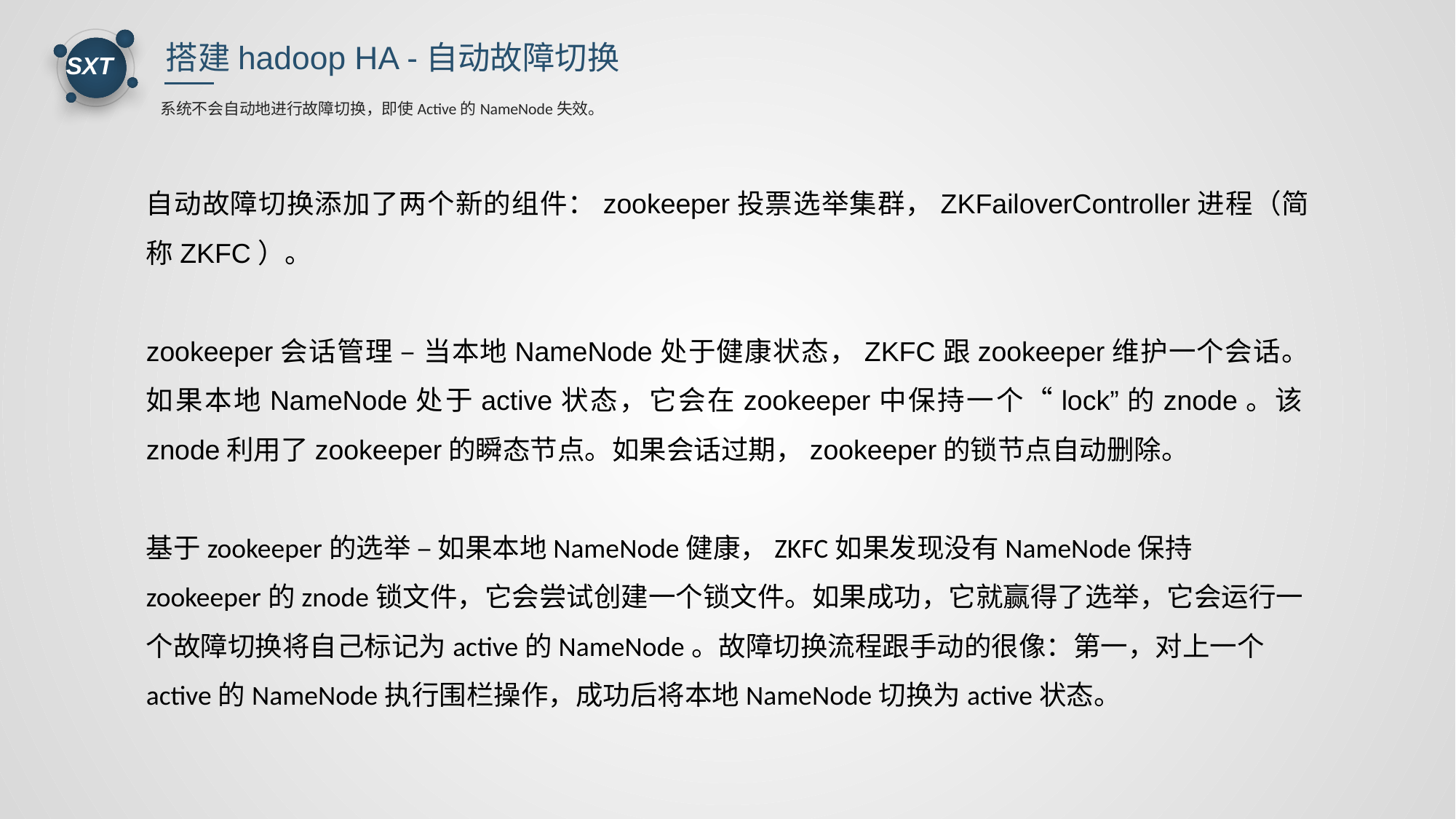

搭建hadoop HA -自动故障切换
系统不会自动地进行故障切换，即使Active的NameNode失效。
自动故障切换添加了两个新的组件：zookeeper投票选举集群，ZKFailoverController进程（简称ZKFC）。

zookeeper会话管理 – 当本地NameNode处于健康状态，ZKFC跟zookeeper维护一个会话。如果本地NameNode处于active状态，它会在zookeeper中保持一个“lock”的znode。该znode利用了zookeeper的瞬态节点。如果会话过期，zookeeper的锁节点自动删除。

基于zookeeper的选举 – 如果本地NameNode健康，ZKFC如果发现没有NameNode保持zookeeper的znode锁文件，它会尝试创建一个锁文件。如果成功，它就赢得了选举，它会运行一个故障切换将自己标记为active的NameNode。故障切换流程跟手动的很像：第一，对上一个active的NameNode执行围栏操作，成功后将本地NameNode切换为active状态。